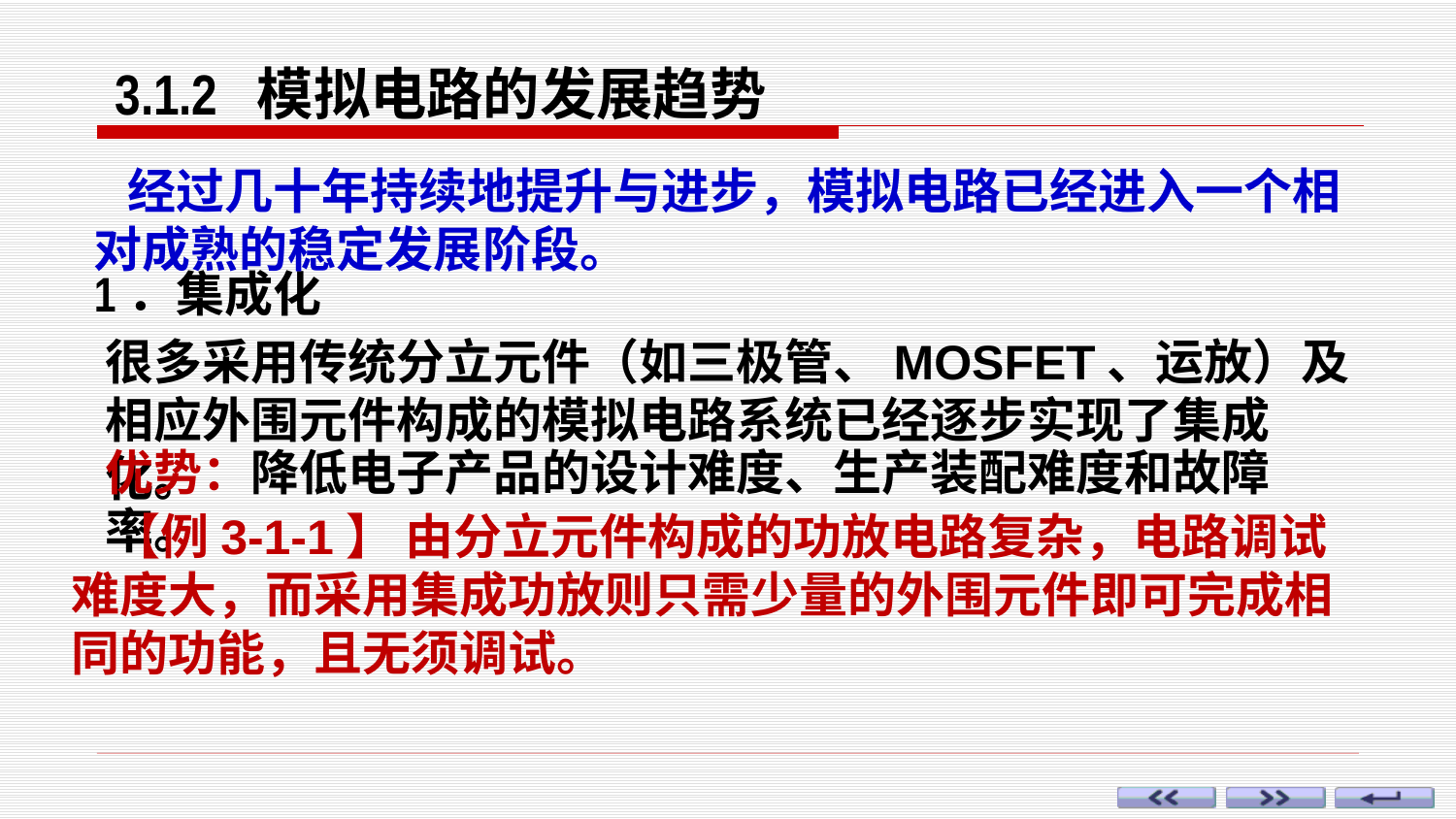

3.1.2  模拟电路的发展趋势
  经过几十年持续地提升与进步，模拟电路已经进入一个相对成熟的稳定发展阶段。
1．集成化
很多采用传统分立元件（如三极管、MOSFET、运放）及相应外围元件构成的模拟电路系统已经逐步实现了集成化。
优势：降低电子产品的设计难度、生产装配难度和故障率。
【例3-1-1】 由分立元件构成的功放电路复杂，电路调试难度大，而采用集成功放则只需少量的外围元件即可完成相同的功能，且无须调试。